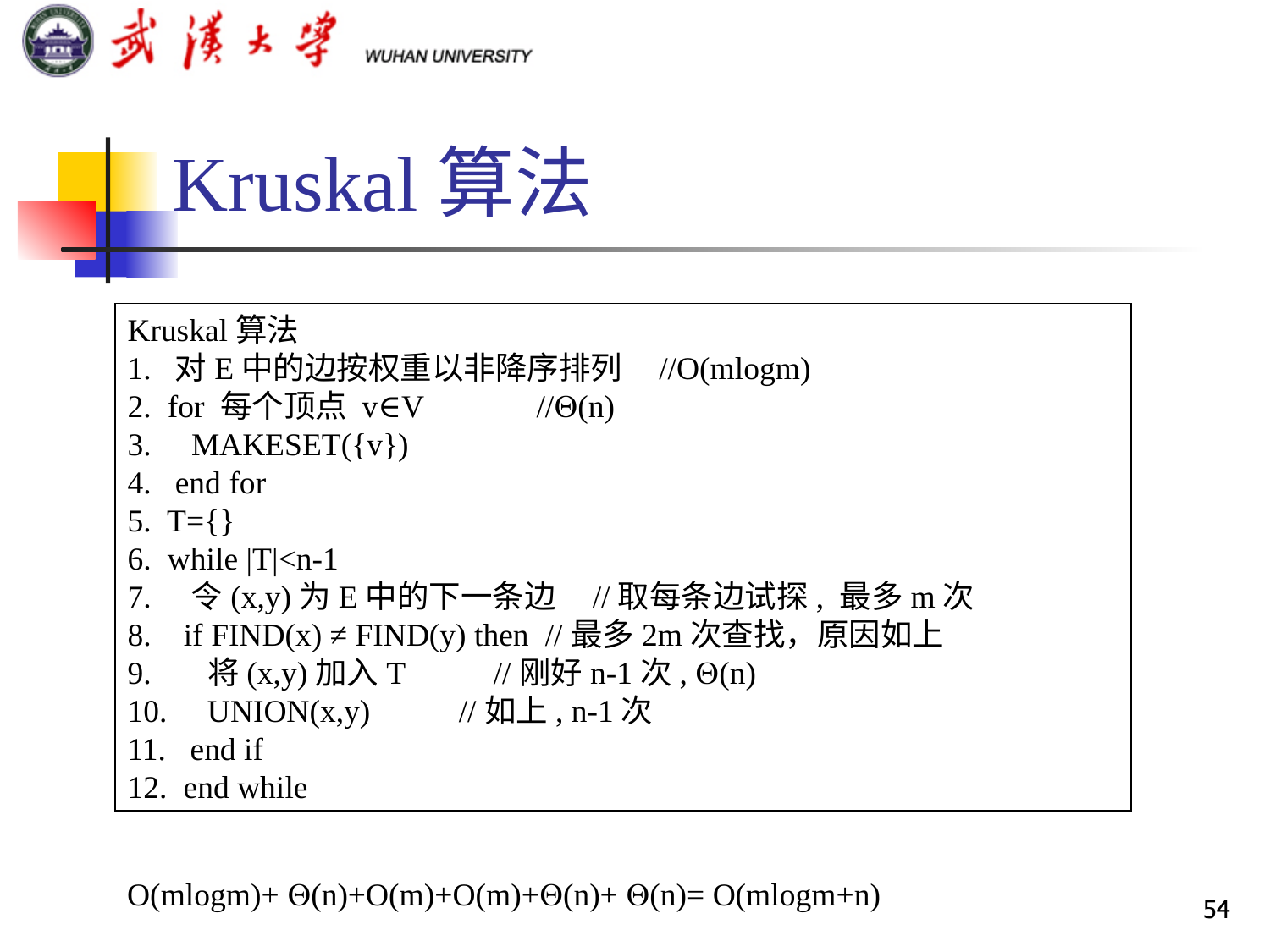

# Kruskal算法
Kruskal算法
1.  对E中的边按权重以非降序排列    //O(mlogm)
2.  for 每个顶点 v∈V              //Θ(n)
  MAKESET({v})
end for
5.  T={}
6.  while |T|<n-1
7.    令(x,y)为E中的下一条边    //取每条边试探, 最多m次
8.    if FIND(x) ≠ FIND(y) then  //最多2m次查找，原因如上
9.      将(x,y)加入T           //刚好n-1次, Θ(n)
10.     UNION(x,y)           //如上, n-1次
11.   end if
12.  end while
54
O(mlogm)+ Θ(n)+O(m)+O(m)+Θ(n)+ Θ(n)= O(mlogm+n)